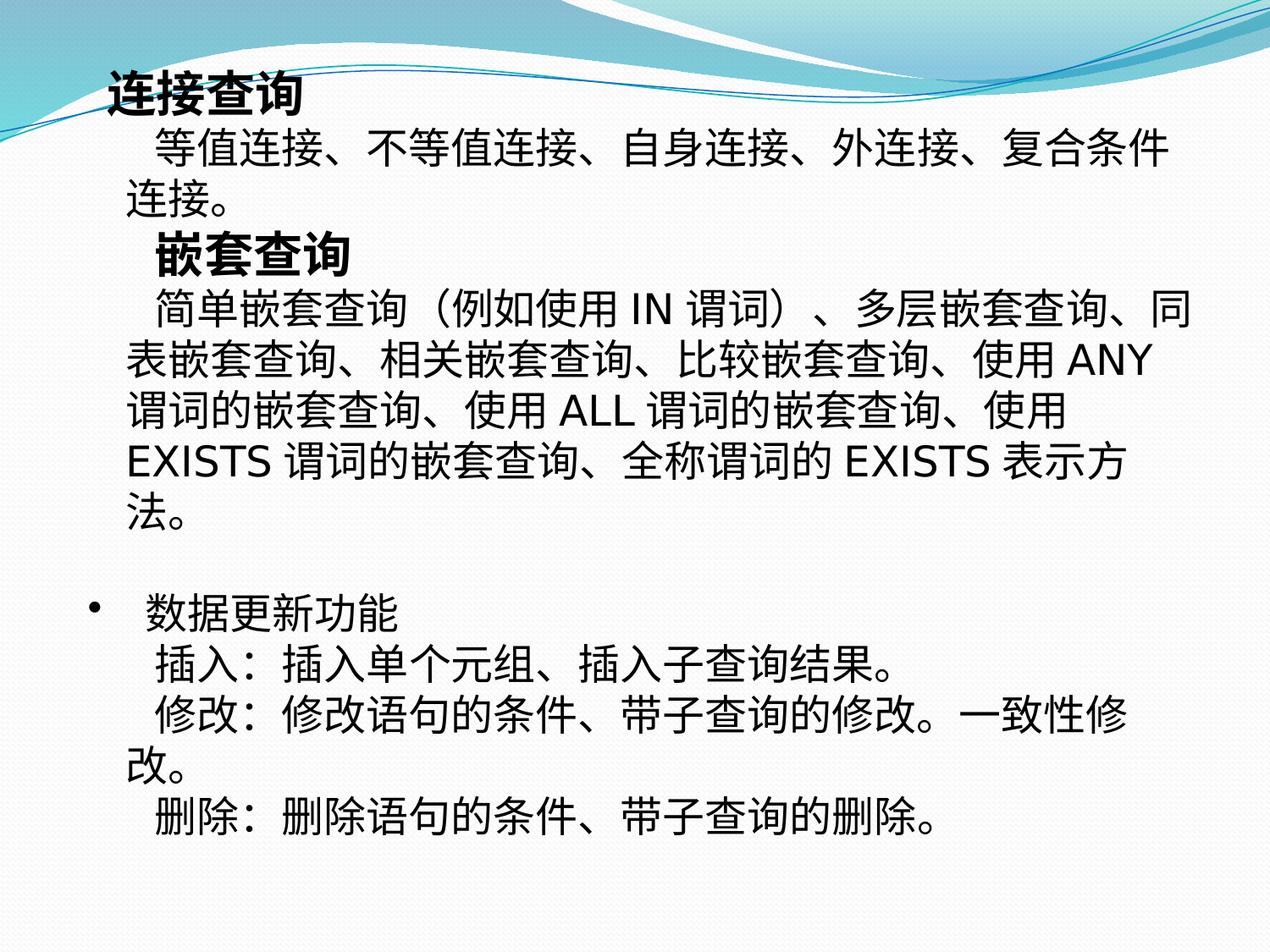

连接查询
      等值连接、不等值连接、自身连接、外连接、复合条件连接。
      嵌套查询
      简单嵌套查询（例如使用IN谓词）、多层嵌套查询、同表嵌套查询、相关嵌套查询、比较嵌套查询、使用ANY谓词的嵌套查询、使用ALL谓词的嵌套查询、使用EXISTS谓词的嵌套查询、全称谓词的EXISTS表示方法。

 数据更新功能
      插入：插入单个元组、插入子查询结果。
      修改：修改语句的条件、带子查询的修改。一致性修改。
      删除：删除语句的条件、带子查询的删除。
19